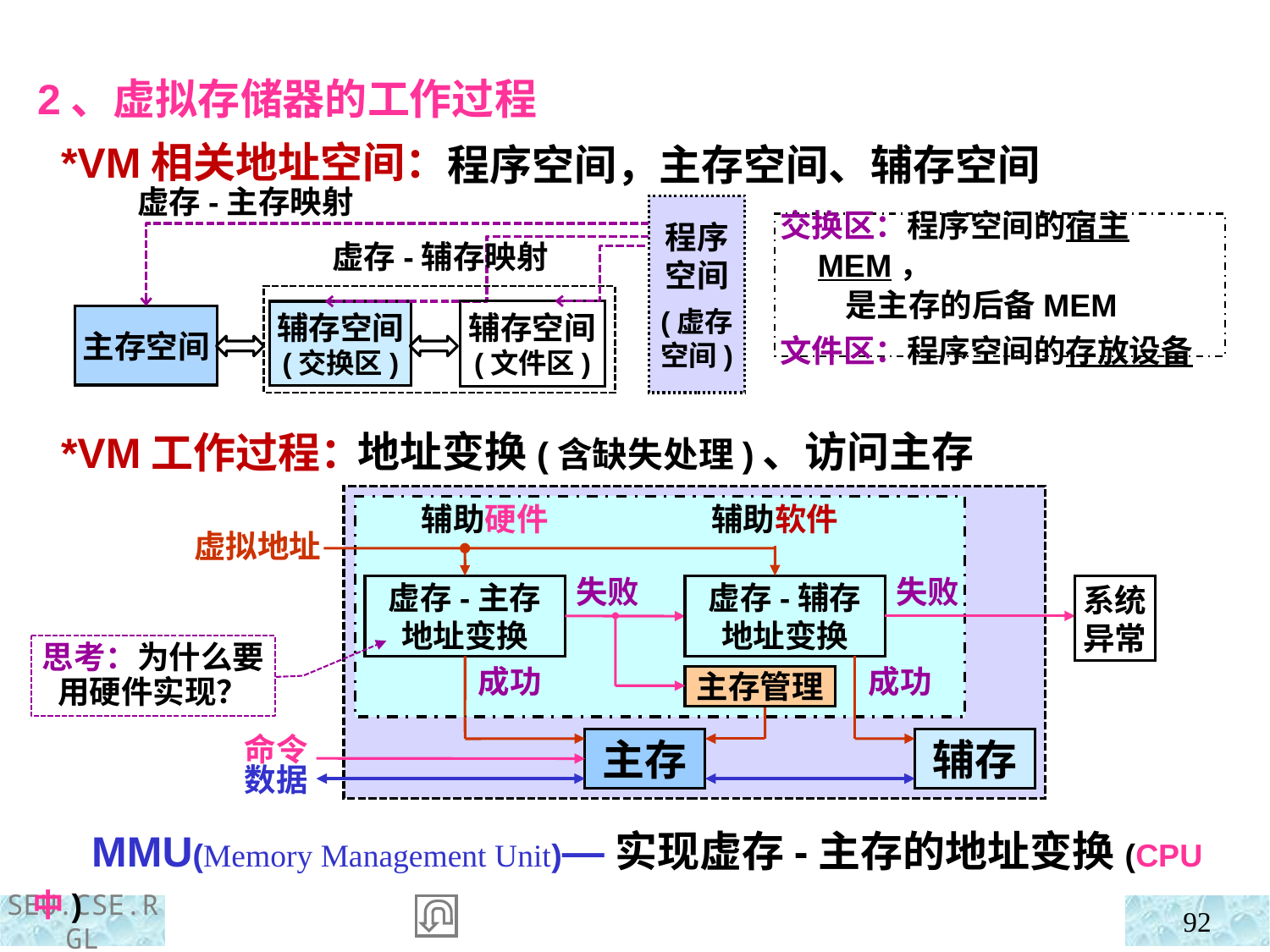

2、虚拟存储器的工作过程
  *VM相关地址空间：

  *VM工作过程：
程序空间，主存空间、辅存空间
虚存-主存映射
程序
空间
(虚存
空间)
交换区：程序空间的宿主MEM，
        是主存的后备MEM
文件区：程序空间的存放设备
虚存-辅存映射

辅存空间
(文件区)
辅存空间
(交换区)
主存空间

地址变换(含缺失处理)、访问主存
                                    VM

虚拟地址

命令
主存
辅存

数据

辅助软件

虚存-辅存
地址变换
系统
异常
失败

成功
主存管理

辅助硬件

虚存-主存
地址变换
失败

成功
思考：为什么要用硬件实现？
     MMU(Memory Management Unit)—实现虚存-主存的地址变换(CPU中)

92